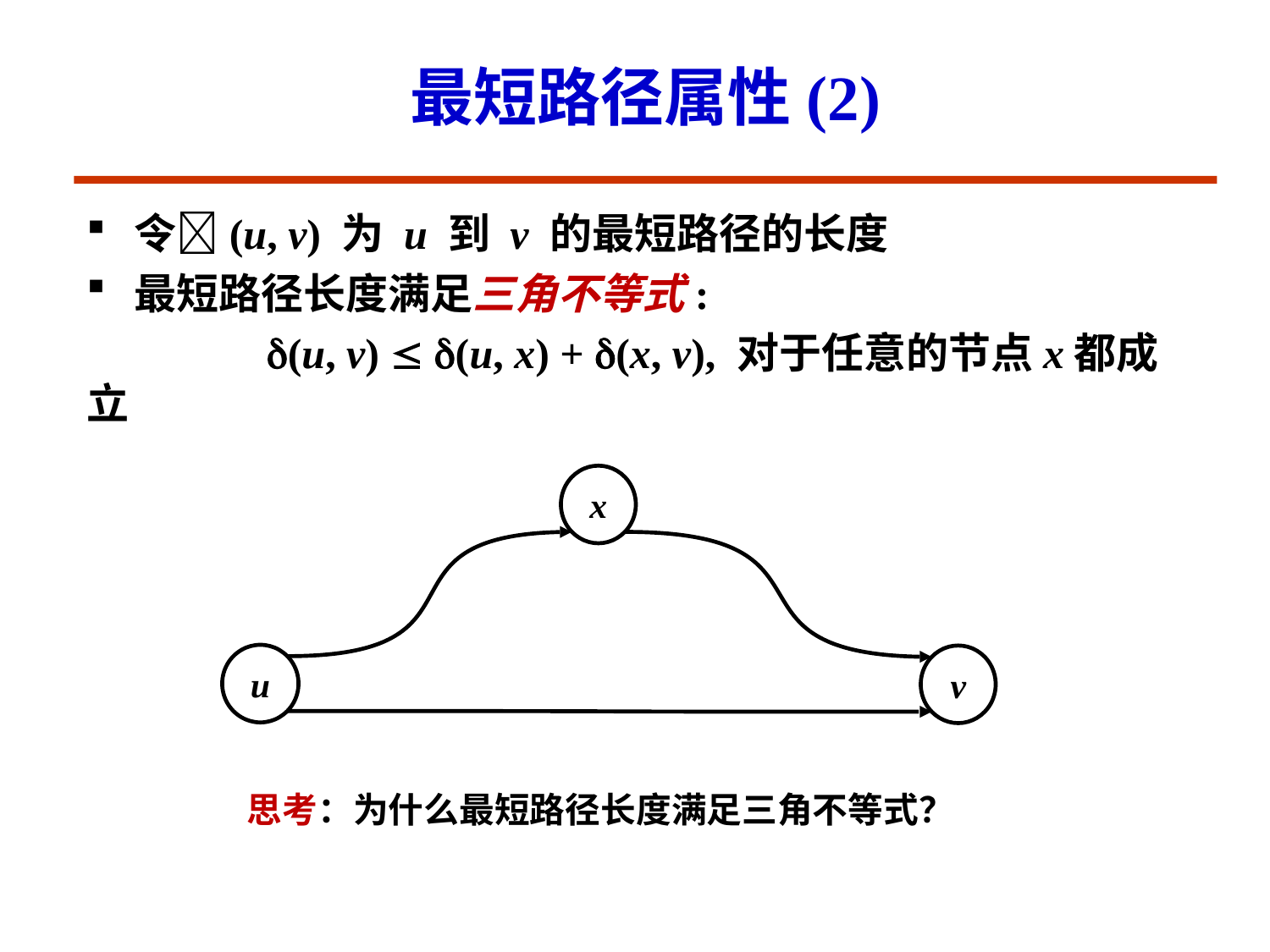

# 最短路径属性(2)
令δ(u, v) 为 u 到 v 的最短路径的长度
最短路径长度满足三角不等式:
                 δ(u, v) ≤ δ(u, x) + δ(x, v), 对于任意的节点x都成立
x
u
v
思考：为什么最短路径长度满足三角不等式？